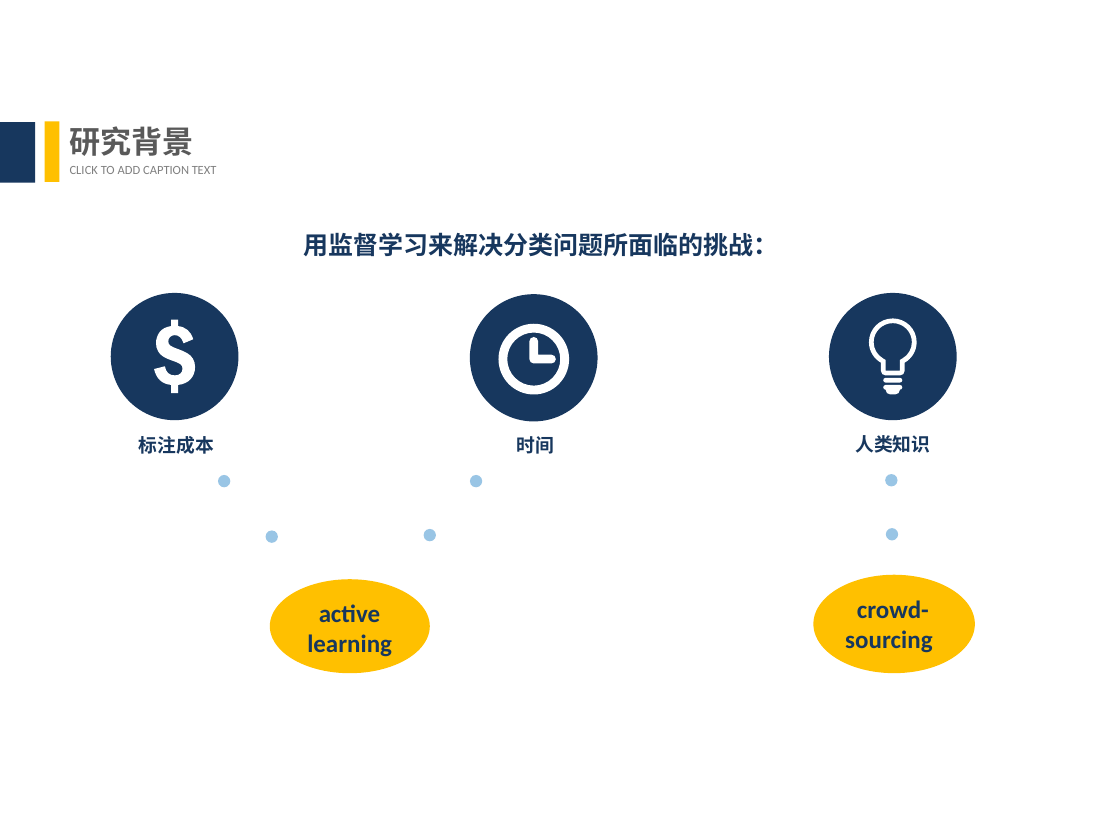

研究背景
CLICK TO ADD CAPTION TEXT
用监督学习来解决分类问题所面临的挑战：

人类知识
时间
标注成本

  crowd-
sourcing
   active
 learning